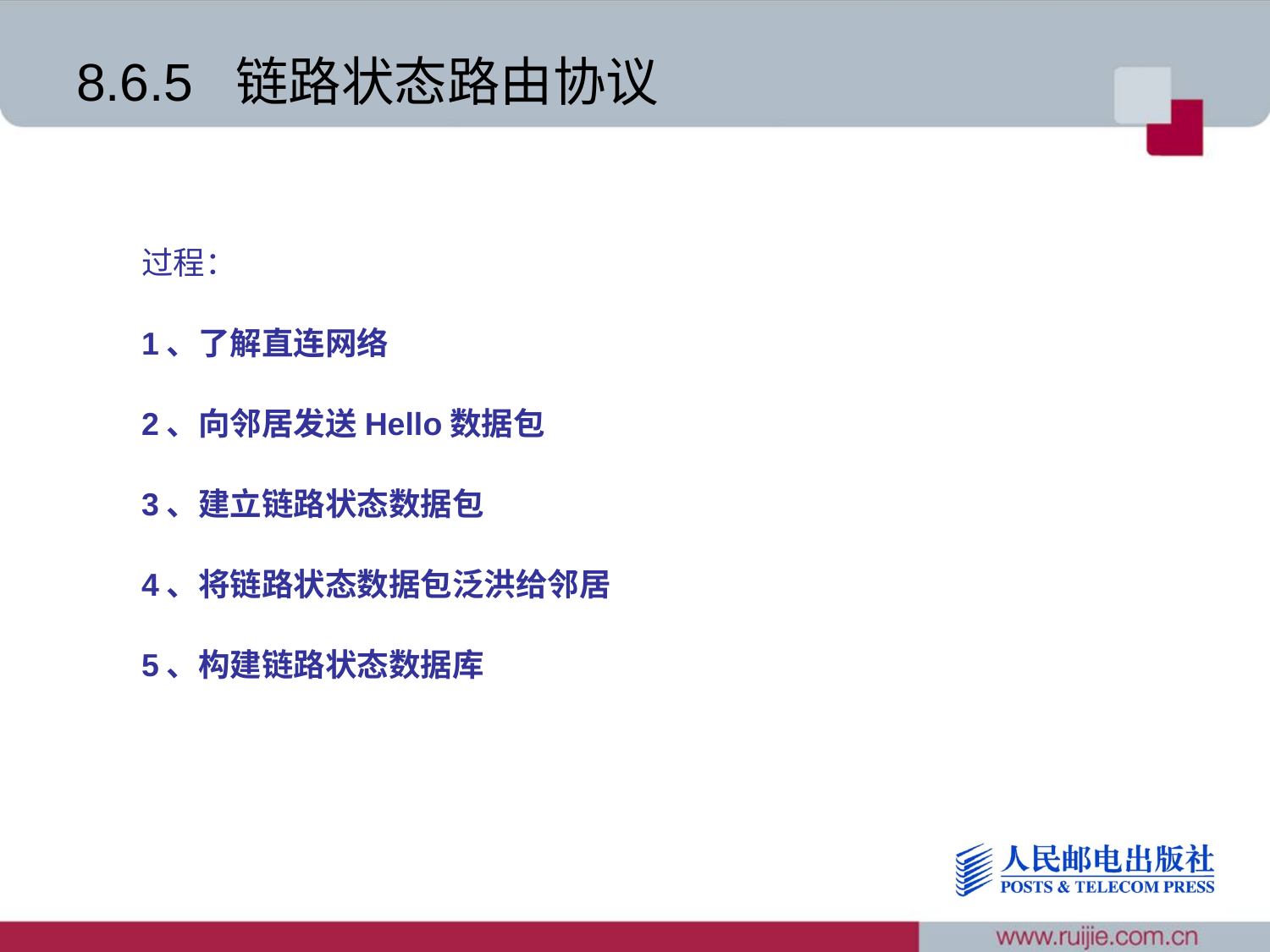

# 8.6.5  链路状态路由协议
过程：
1、了解直连网络
2、向邻居发送Hello数据包
3、建立链路状态数据包
4、将链路状态数据包泛洪给邻居
5、构建链路状态数据库